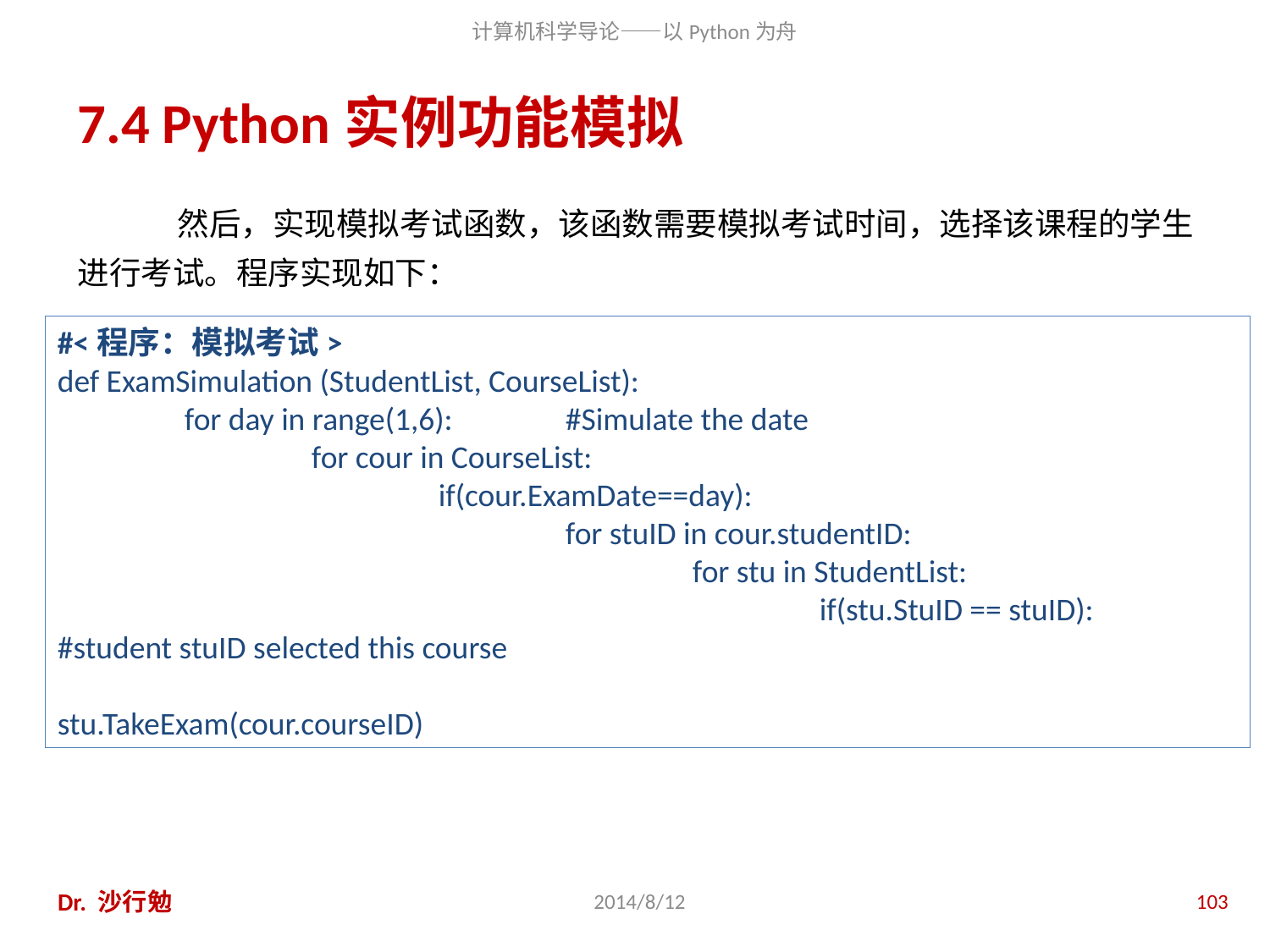

# 7.4 Python实例功能模拟
然后，实现模拟考试函数，该函数需要模拟考试时间，选择该课程的学生进行考试。程序实现如下：
#<程序：模拟考试>
def ExamSimulation (StudentList, CourseList):
	for day in range(1,6):	#Simulate the date
		for cour in CourseList:
			if(cour.ExamDate==day):
				for stuID in cour.studentID:
					for stu in StudentList:
						if(stu.StuID == stuID):	#student stuID selected this course
							stu.TakeExam(cour.courseID)
Dr. 沙行勉
2014/8/12
103